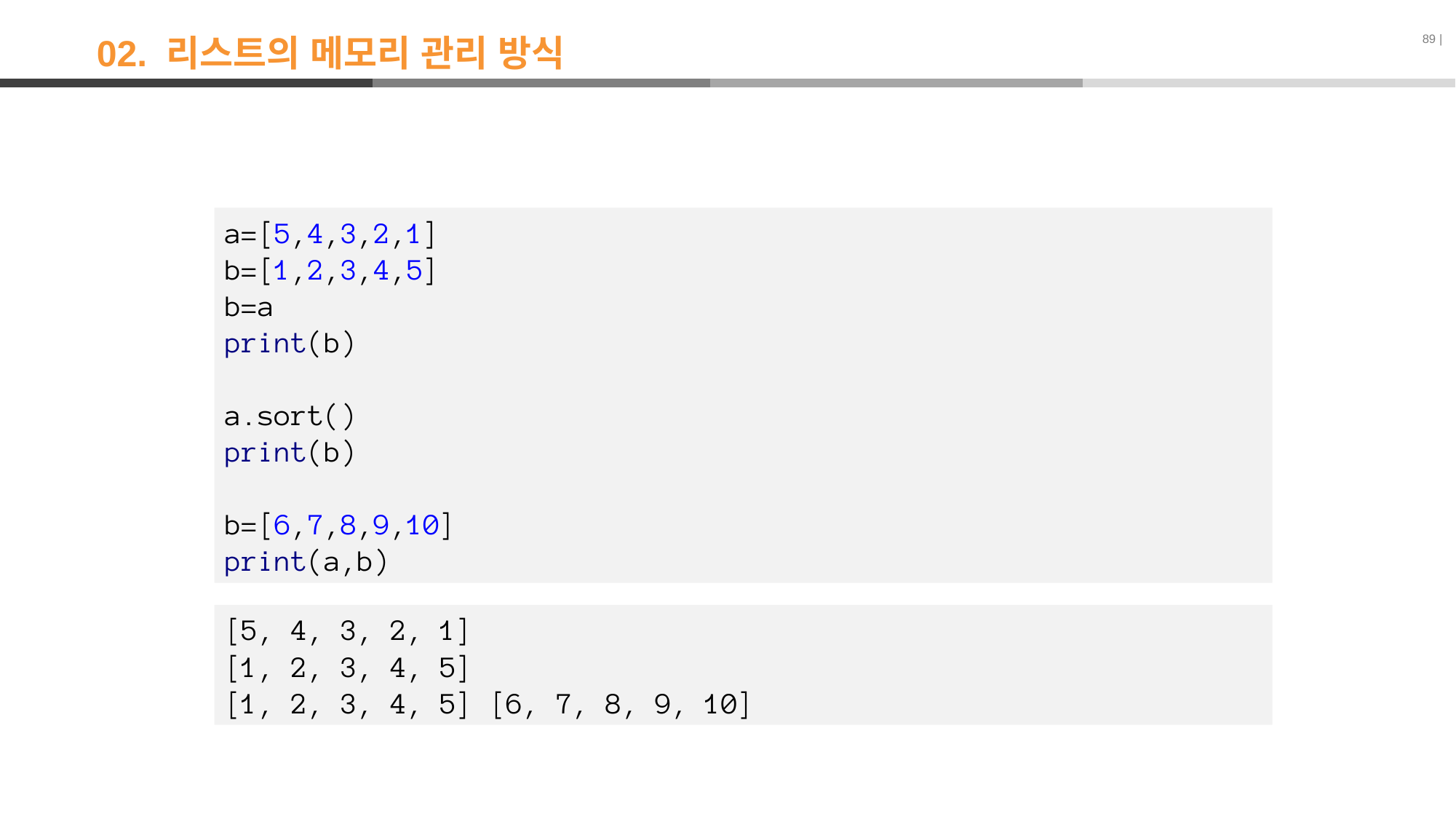

89 |
# 02. 리스트의 메모리 관리 방식
a=[5,4,3,2,1]
b=[1,2,3,4,5]
b=a
print(b)

a.sort()
print(b)

b=[6,7,8,9,10]
print(a,b)
[5, 4, 3, 2, 1]
[1, 2, 3, 4, 5]
[1, 2, 3, 4, 5] [6, 7, 8, 9, 10]